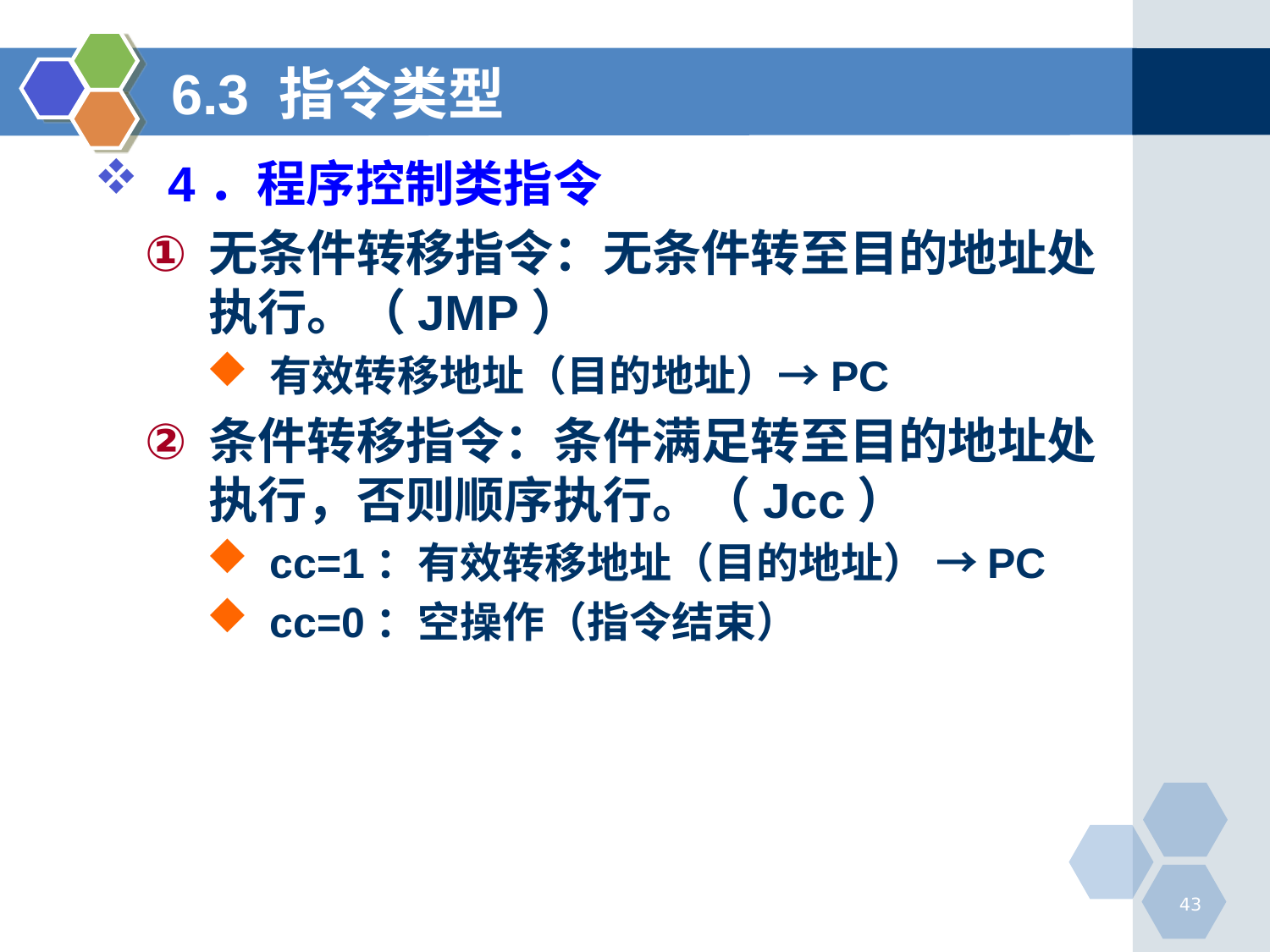

# 6.3 指令类型
4．程序控制类指令
无条件转移指令：无条件转至目的地址处执行。（JMP）
有效转移地址（目的地址）→PC
条件转移指令：条件满足转至目的地址处执行，否则顺序执行。（Jcc）
cc=1：有效转移地址（目的地址） →PC
cc=0：空操作（指令结束）

43